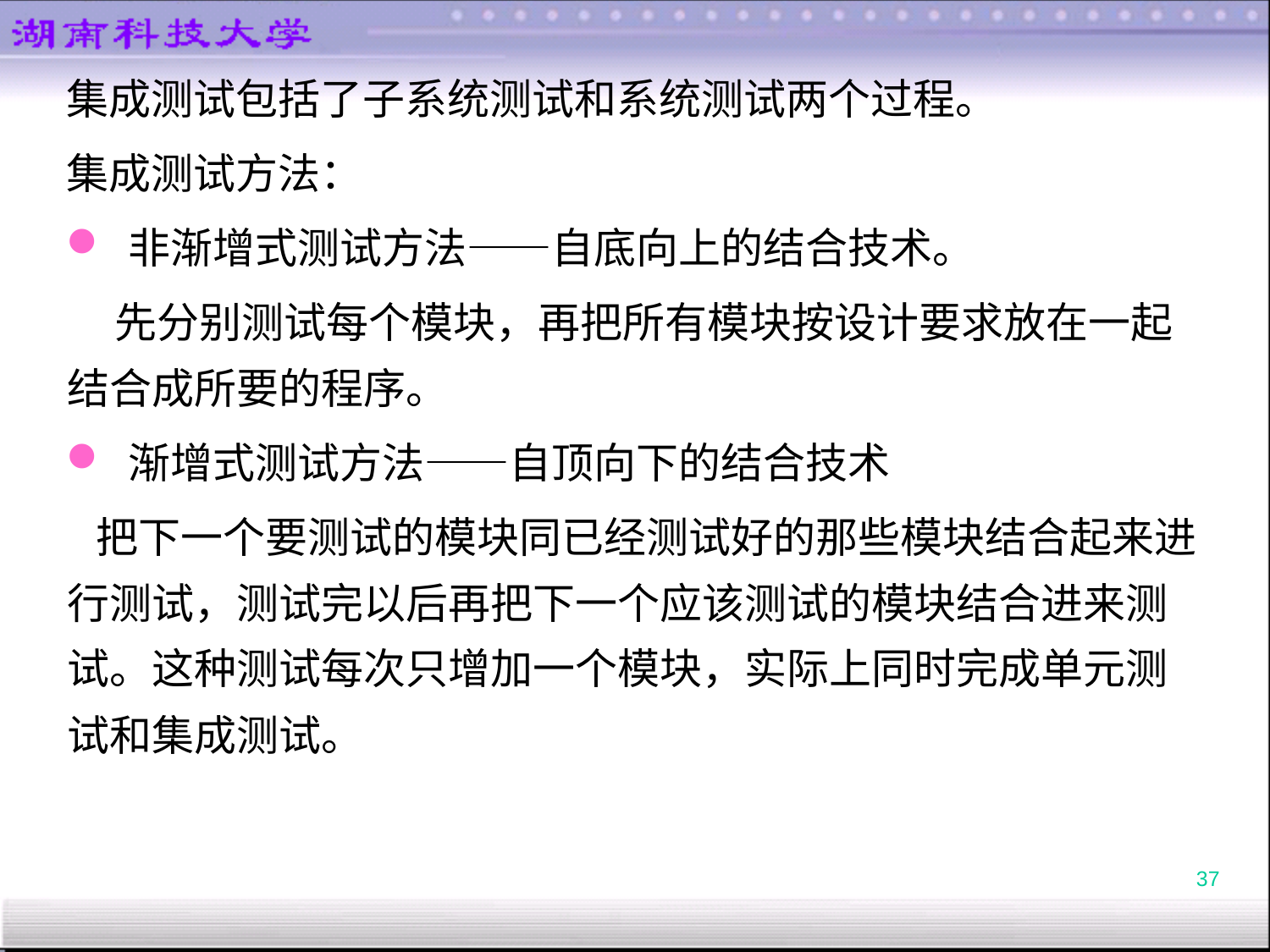

集成测试包括了子系统测试和系统测试两个过程。
集成测试方法：
 非渐增式测试方法——自底向上的结合技术。
    先分别测试每个模块，再把所有模块按设计要求放在一起结合成所要的程序。
 渐增式测试方法——自顶向下的结合技术
  把下一个要测试的模块同已经测试好的那些模块结合起来进行测试，测试完以后再把下一个应该测试的模块结合进来测试。这种测试每次只增加一个模块，实际上同时完成单元测试和集成测试。
37